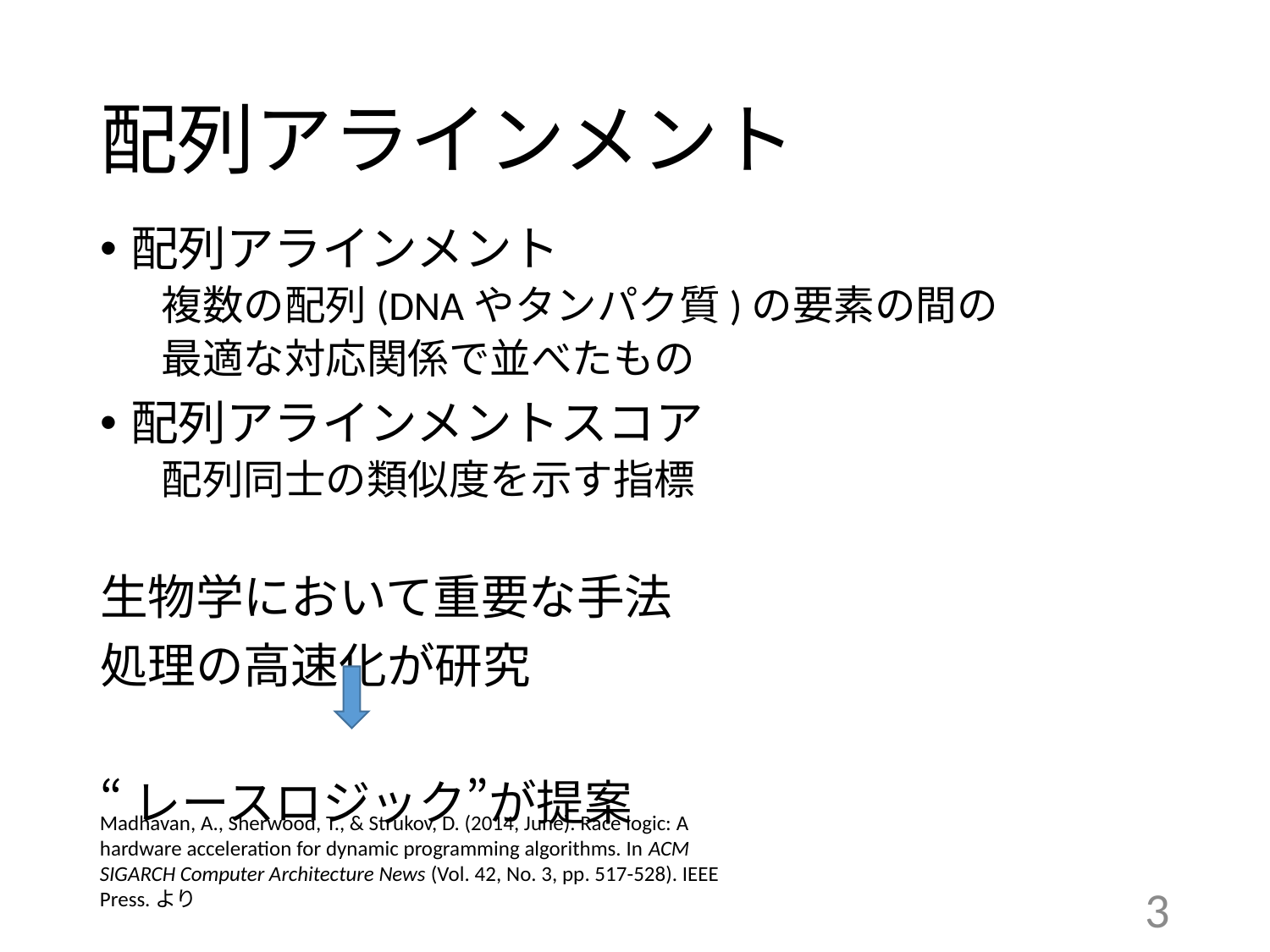

# 配列アラインメント
配列アラインメント
複数の配列(DNAやタンパク質)の要素の間の
最適な対応関係で並べたもの
配列アラインメントスコア
配列同士の類似度を示す指標

生物学において重要な手法
処理の高速化が研究

“レースロジック”が提案

Madhavan, A., Sherwood, T., & Strukov, D. (2014, June). Race logic: A hardware acceleration for dynamic programming algorithms. In ACM SIGARCH Computer Architecture News (Vol. 42, No. 3, pp. 517-528). IEEE Press.より
3